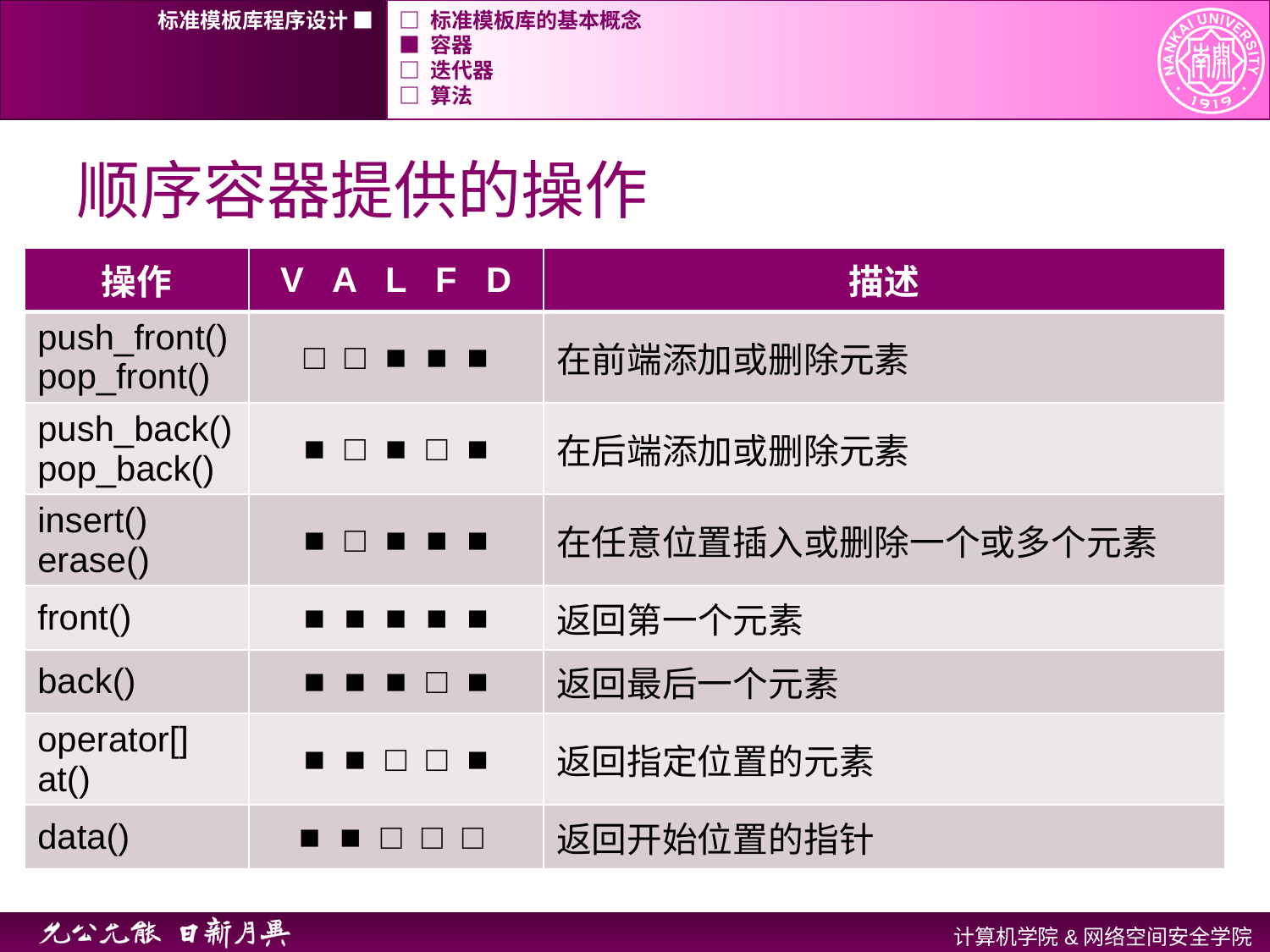

标准模板库程序设计 ■
□ 标准模板库的基本概念

■ 容器

□ 迭代器

□ 算法
# 顺序容器提供的操作
| 操作 | V A L F D | 描述 |
| --- | --- | --- |
| push\_front() pop\_front() | □ □ ■ ■ ■ | 在前端添加或删除元素 |
| push\_back() pop\_back() | ■ □ ■ □ ■ | 在后端添加或删除元素 |
| insert() erase() | ■ □ ■ ■ ■ | 在任意位置插入或删除一个或多个元素 |
| front() | ■ ■ ■ ■ ■ | 返回第一个元素 |
| back() | ■ ■ ■ □ ■ | 返回最后一个元素 |
| operator[] at() | ■ ■ □ □ ■ | 返回指定位置的元素 |
| data() | ■ ■ □ □ □ | 返回开始位置的指针 |